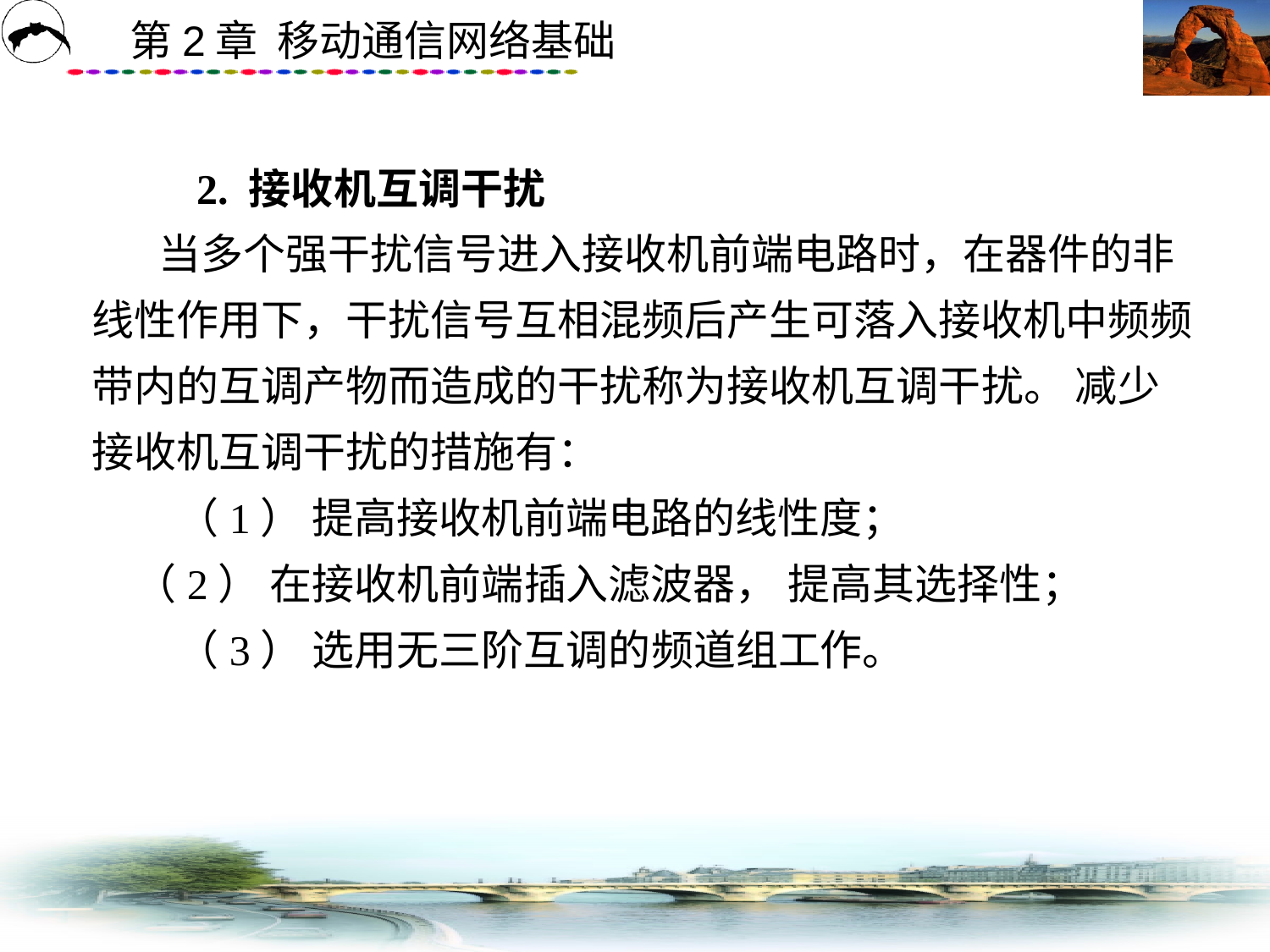

# 2. 接收机互调干扰 当多个强干扰信号进入接收机前端电路时，在器件的非线性作用下，干扰信号互相混频后产生可落入接收机中频频带内的互调产物而造成的干扰称为接收机互调干扰。 减少接收机互调干扰的措施有： 　　（1） 提高接收机前端电路的线性度； 　（2） 在接收机前端插入滤波器， 提高其选择性； 　　（3） 选用无三阶互调的频道组工作。